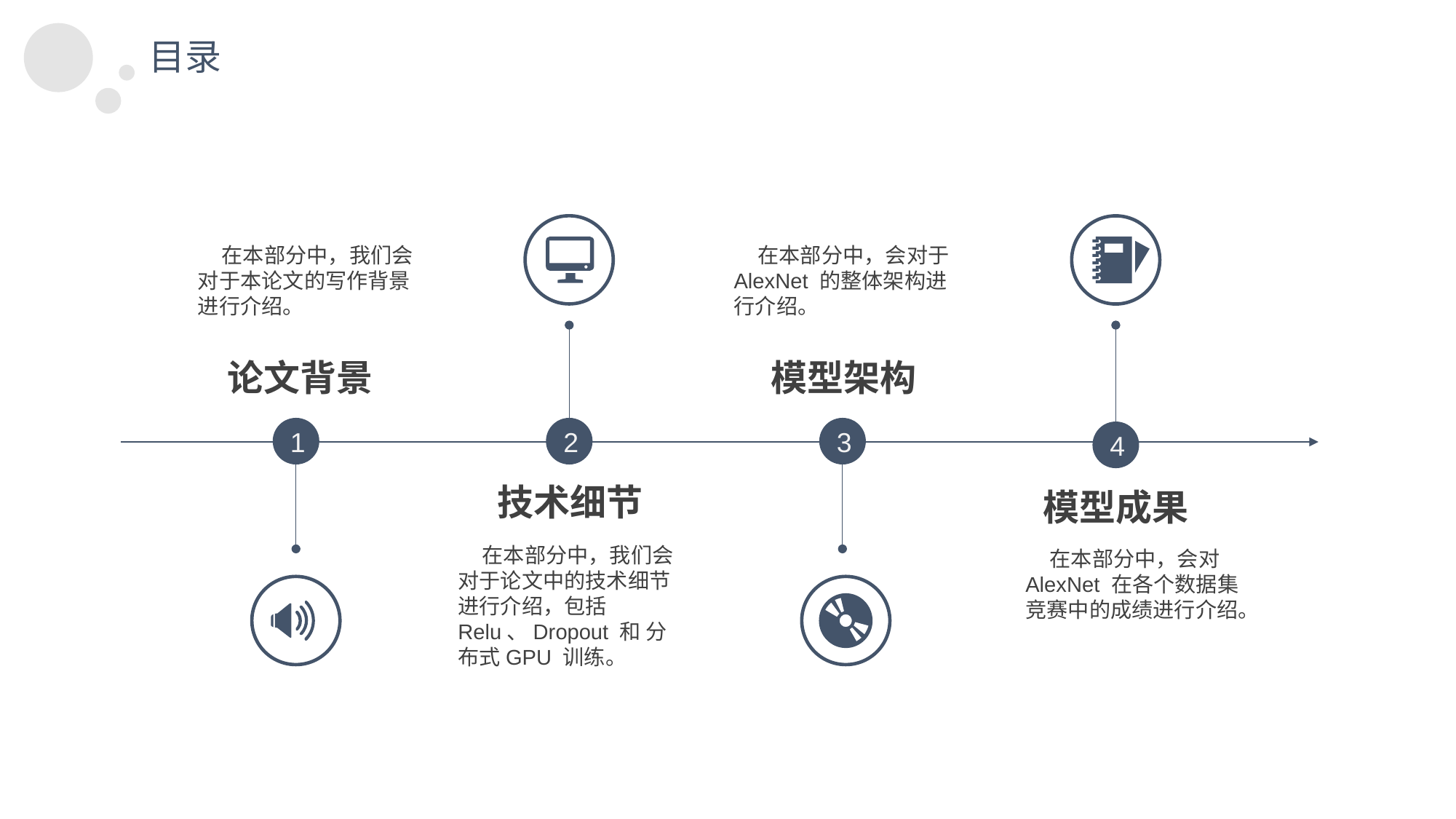

目录

    在本部分中，我们会对于本论文的写作背景进行介绍。

    在本部分中，会对于AlexNet 的整体架构进行介绍。

论文背景
模型架构
2
3
1
4
技术细节
模型成果
    在本部分中，我们会对于论文中的技术细节进行介绍，包括 Relu、Dropout 和 分布式GPU 训练。
    在本部分中，会对AlexNet 在各个数据集竞赛中的成绩进行介绍。